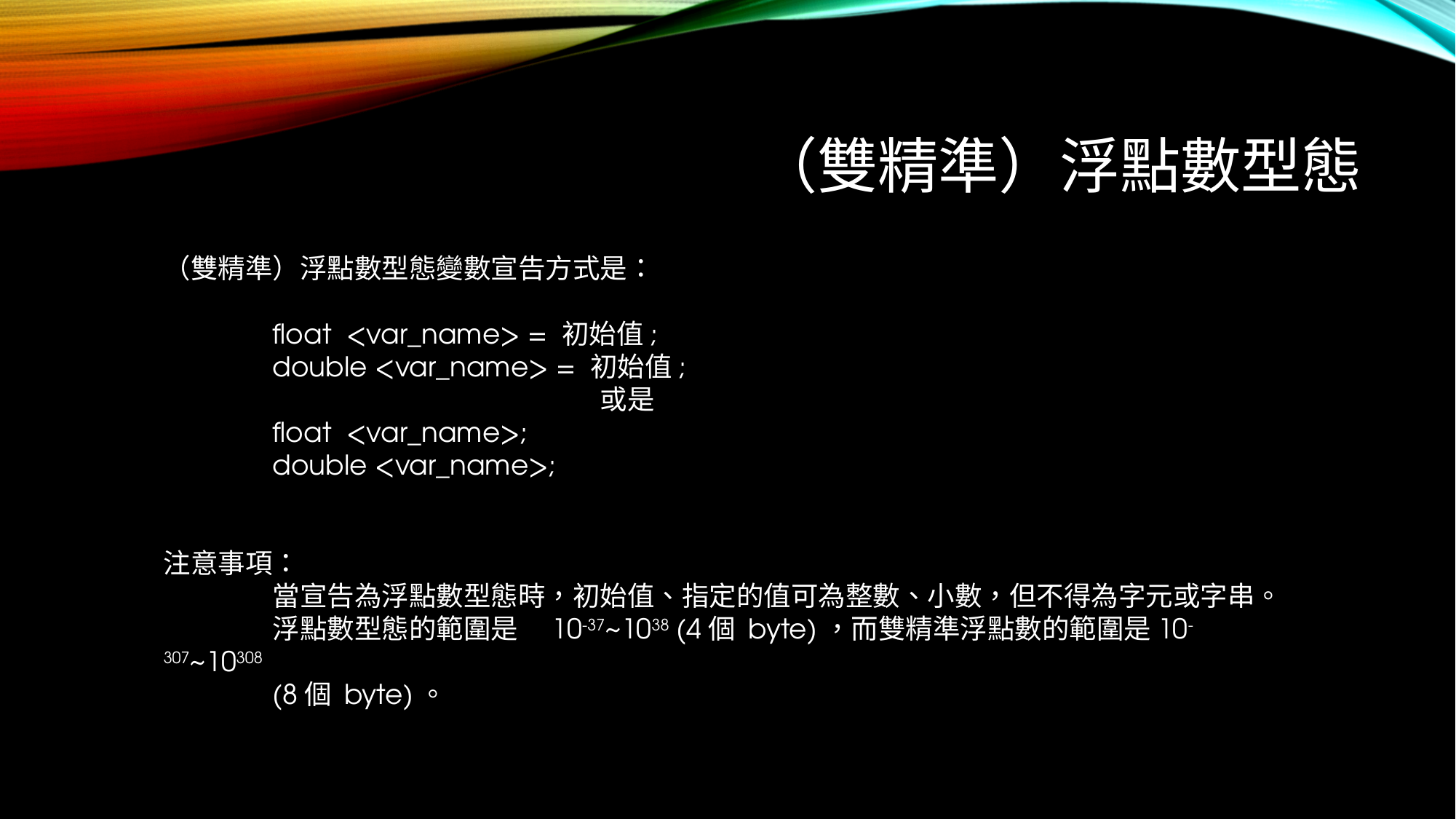

# （雙精準）浮點數型態
（雙精準）浮點數型態變數宣告方式是：

	float  <var_name> = 初始值;
	double <var_name> = 初始值;
				或是
	float  <var_name>;
 	double <var_name>;

注意事項：
	當宣告為浮點數型態時，初始值、指定的值可為整數、小數，但不得為字元或字串。
	浮點數型態的範圍是　10-37~1038 (4個 byte)，而雙精準浮點數的範圍是10-307~10308
	(8個 byte)。